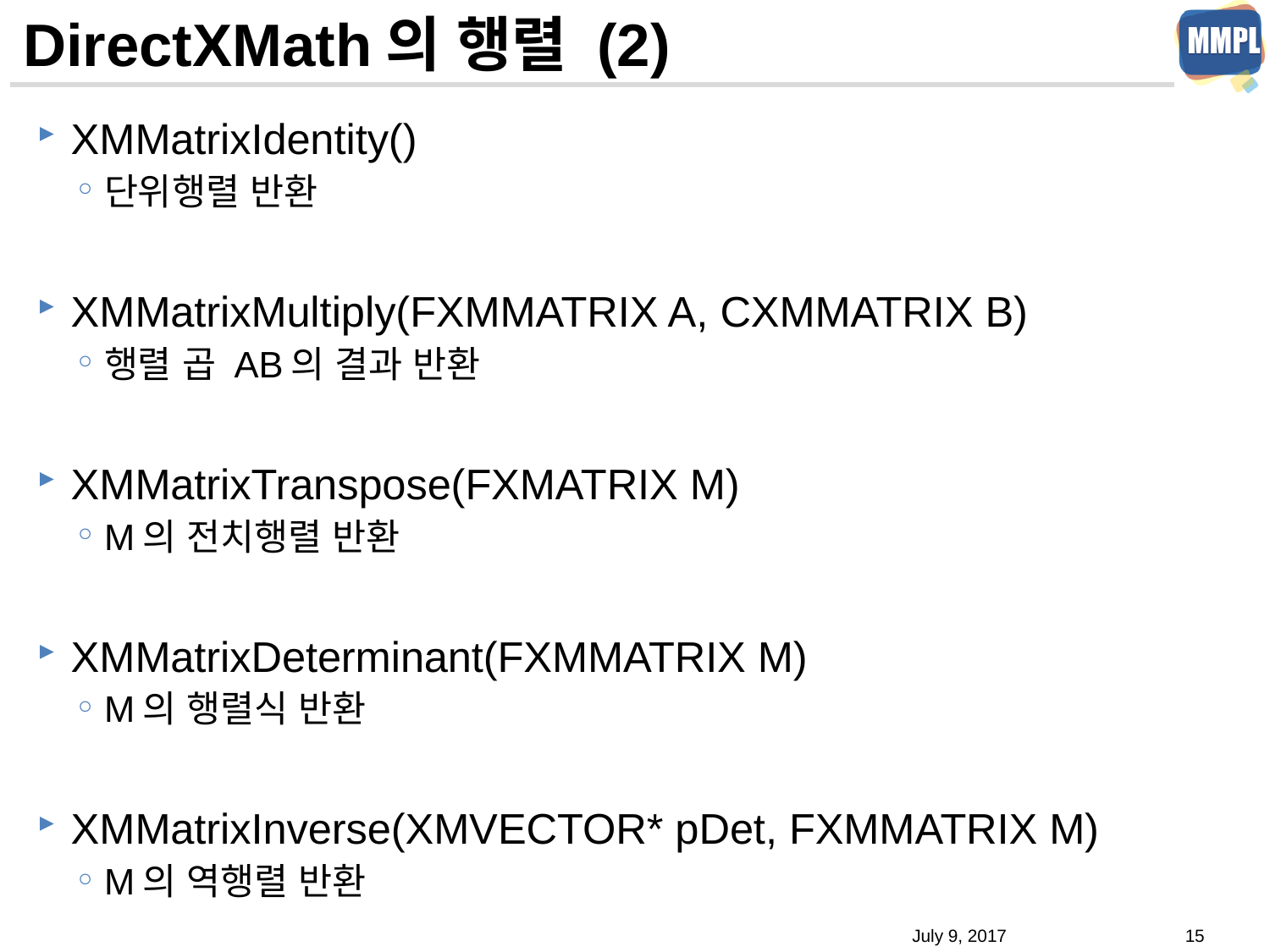

# DirectXMath의 행렬 (2)
XMMatrixIdentity()
단위행렬 반환

XMMatrixMultiply(FXMMATRIX A, CXMMATRIX B)
행렬 곱 AB의 결과 반환

XMMatrixTranspose(FXMATRIX M)
M의 전치행렬 반환

XMMatrixDeterminant(FXMMATRIX M)
M의 행렬식 반환

XMMatrixInverse(XMVECTOR* pDet, FXMMATRIX M)
M의 역행렬 반환
July 9, 2017
15